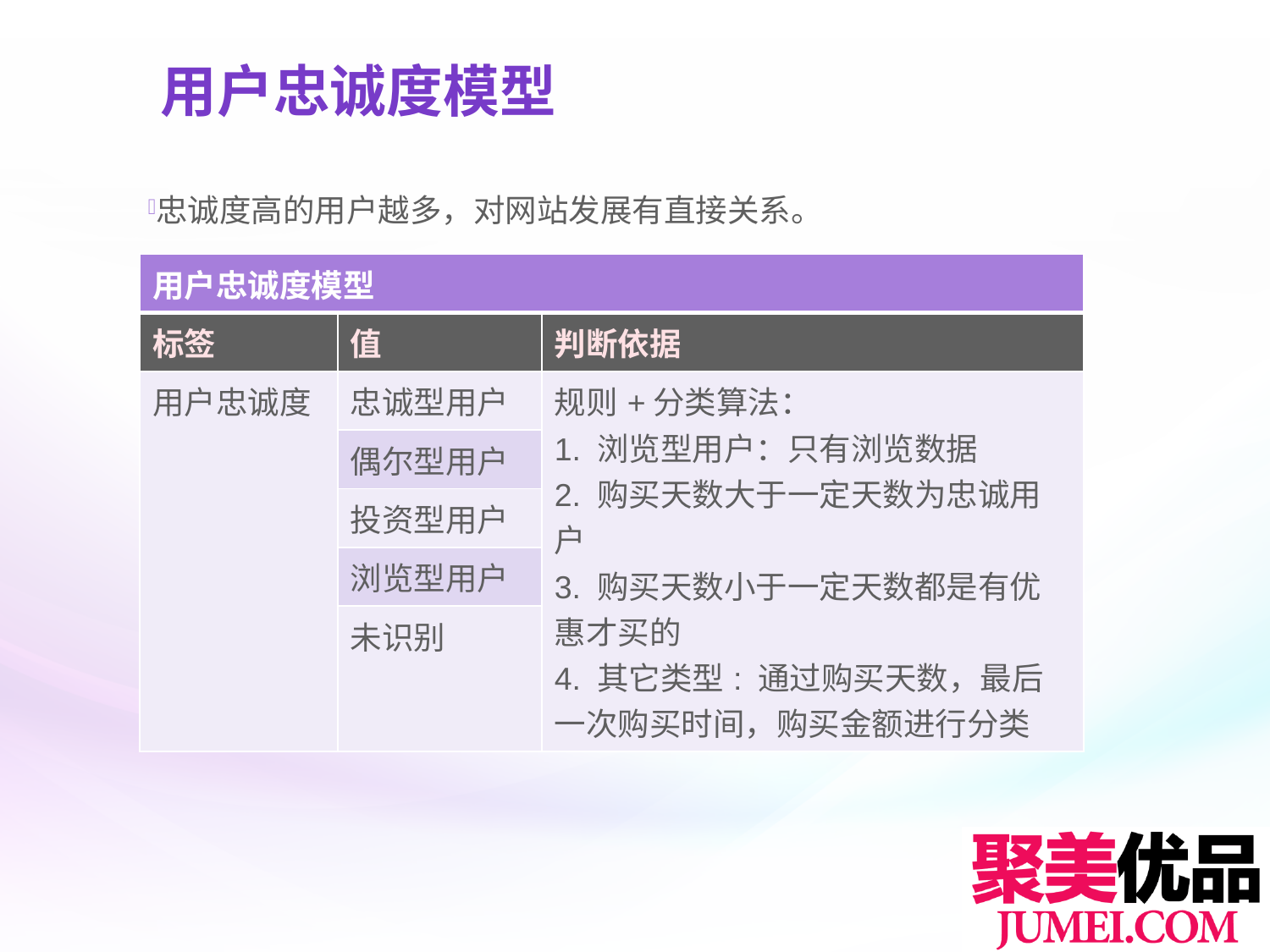

# 用户忠诚度模型
忠诚度高的用户越多，对网站发展有直接关系。

| 用户忠诚度模型 |  |  |
| --- | --- | --- |
| 标签 | 值 | 判断依据 |
| 用户忠诚度 | 忠诚型用户 | 规则+分类算法： 1. 浏览型用户：只有浏览数据 2. 购买天数大于一定天数为忠诚用户 3. 购买天数小于一定天数都是有优惠才买的 4. 其它类型: 通过购买天数，最后一次购买时间，购买金额进行分类 |
|  | 偶尔型用户 |  |
|  | 投资型用户 |  |
|  | 浏览型用户 |  |
|  | 未识别 |  |